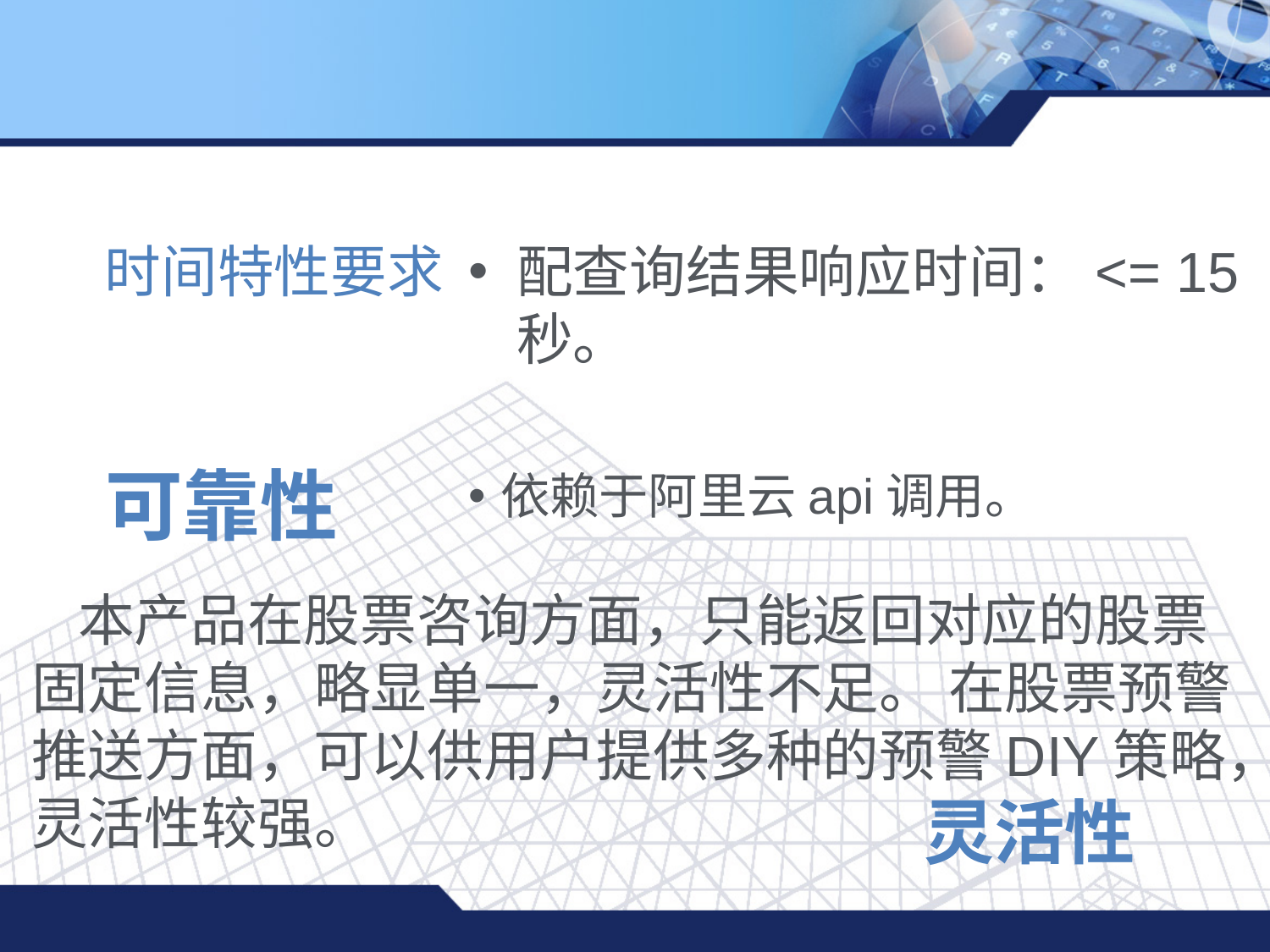

时间特性要求
配查询结果响应时间：<= 15秒。
可靠性
依赖于阿里云api调用。
本产品在股票咨询方面，只能返回对应的股票固定信息，略显单一，灵活性不足。 在股票预警推送方面，可以供用户提供多种的预警DIY策略，灵活性较强。
灵活性